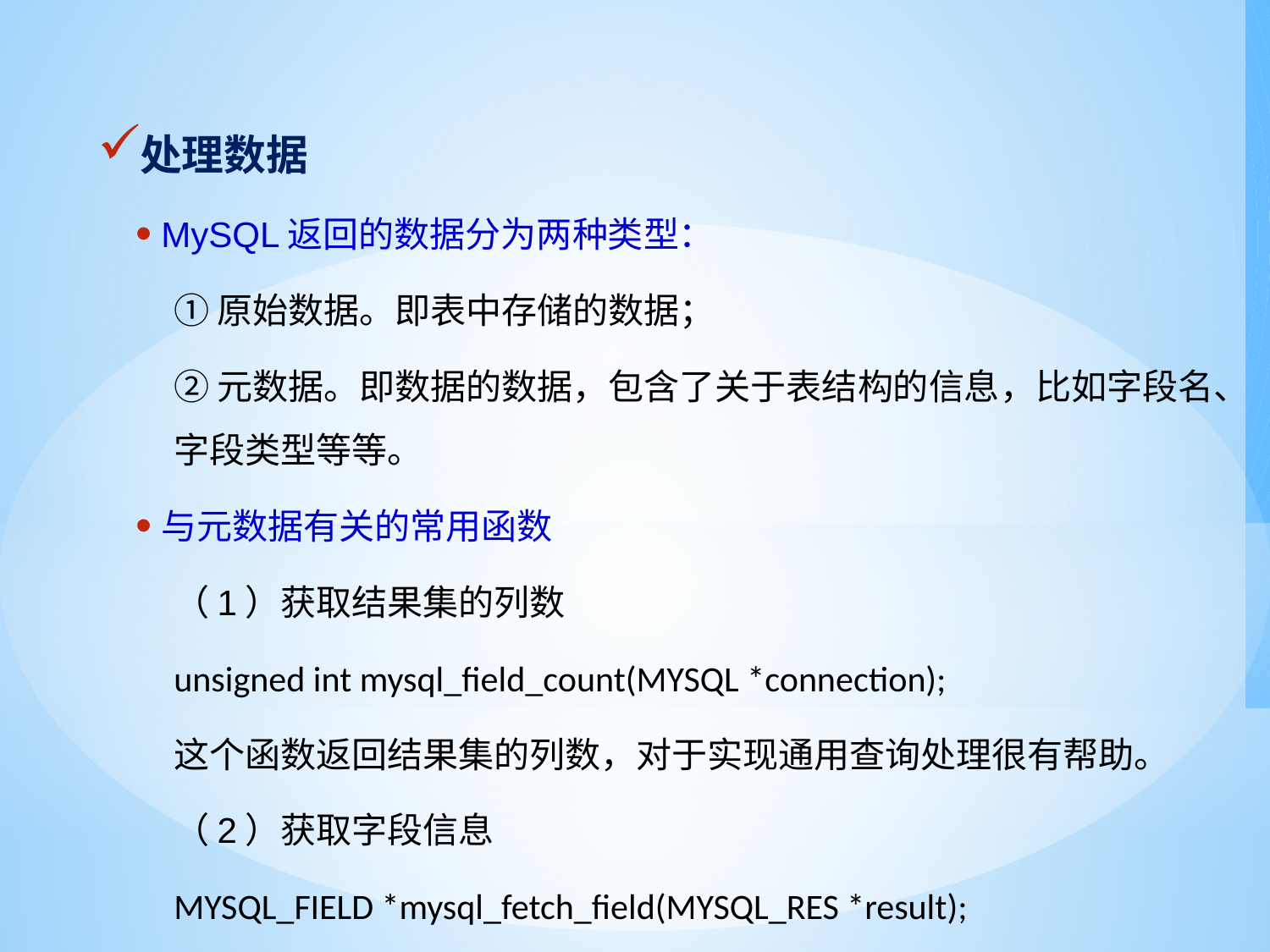

处理数据
MySQL返回的数据分为两种类型：
①原始数据。即表中存储的数据；
②元数据。即数据的数据，包含了关于表结构的信息，比如字段名、字段类型等等。
与元数据有关的常用函数
（1）获取结果集的列数
unsigned int mysql_field_count(MYSQL *connection);
这个函数返回结果集的列数，对于实现通用查询处理很有帮助。
（2）获取字段信息
MYSQL_FIELD *mysql_fetch_field(MYSQL_RES *result);